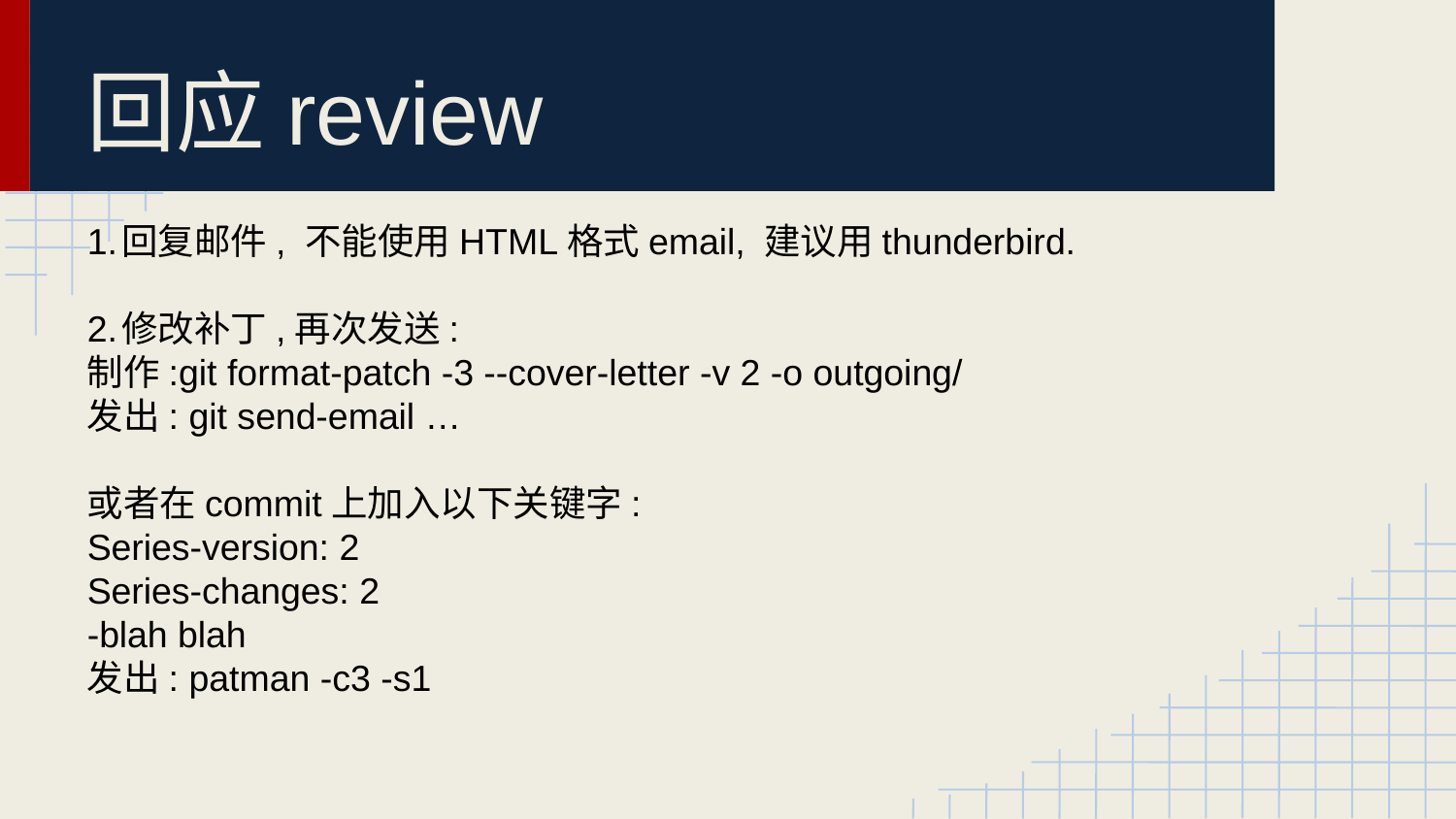

回应review
回复邮件, 不能使用HTML格式email, 建议用thunderbird.

修改补丁,再次发送:
制作:git format-patch -3 --cover-letter -v 2 -o outgoing/
发出: git send-email …

或者在commit上加入以下关键字:
Series-version: 2
Series-changes: 2
-blah blah
发出: patman -c3 -s1